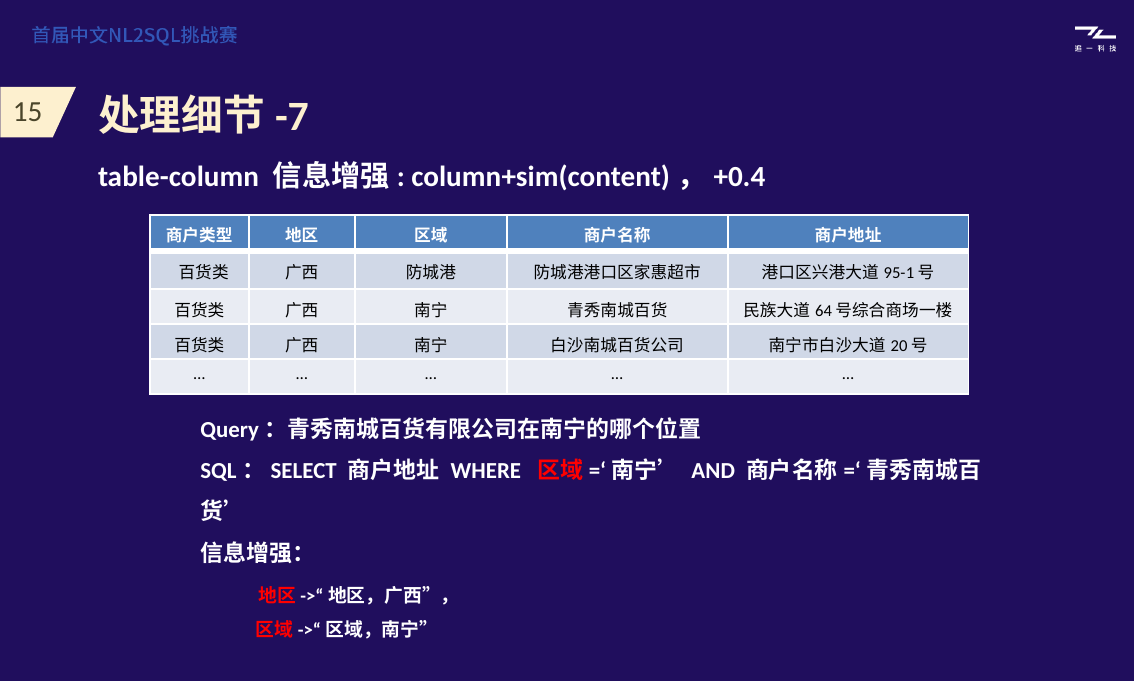

处理细节-7
table-column 信息增强: column+sim(content)，+0.4
| 商户类型 | 地区 | 区域 | 商户名称 | 商户地址 |
| --- | --- | --- | --- | --- |
| 百货类 | 广西 | 防城港 | 防城港港口区家惠超市 | 港口区兴港大道95-1号 |
| 百货类 | 广西 | 南宁 | 青秀南城百货 | 民族大道64号综合商场一楼 |
| 百货类 | 广西 | 南宁 | 白沙南城百货公司 | 南宁市白沙大道20号 |
| … | … | … | … | … |
Query：青秀南城百货有限公司在南宁的哪个位置
SQL：SELECT 商户地址 WHERE  区域=‘南宁’ AND 商户名称=‘青秀南城百货’
信息增强：
          地区->“地区，广西”，
            区域->“区域，南宁”